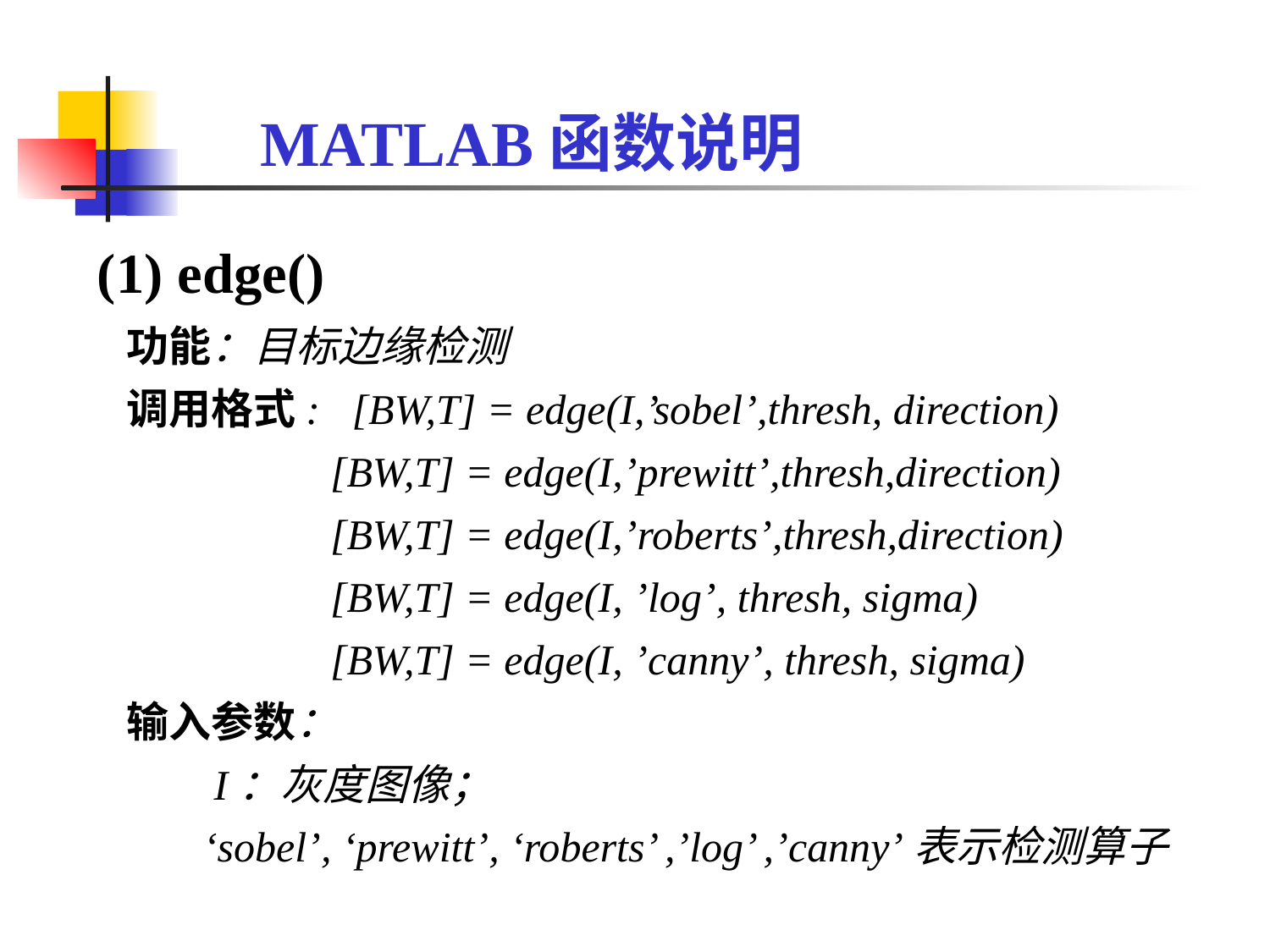

MATLAB函数说明
(1) edge()
  功能：目标边缘检测
  调用格式:   [BW,T] = edge(I,’sobel’,thresh, direction)
                      [BW,T] = edge(I,’prewitt’,thresh,direction)
                      [BW,T] = edge(I,’roberts’,thresh,direction)
                      [BW,T] = edge(I, ’log’, thresh, sigma)
                      [BW,T] = edge(I, ’canny’, thresh, sigma)
  输入参数：
           I：灰度图像；
          ‘sobel’, ‘prewitt’, ‘roberts’ ,’log’ ,’canny’表示检测算子